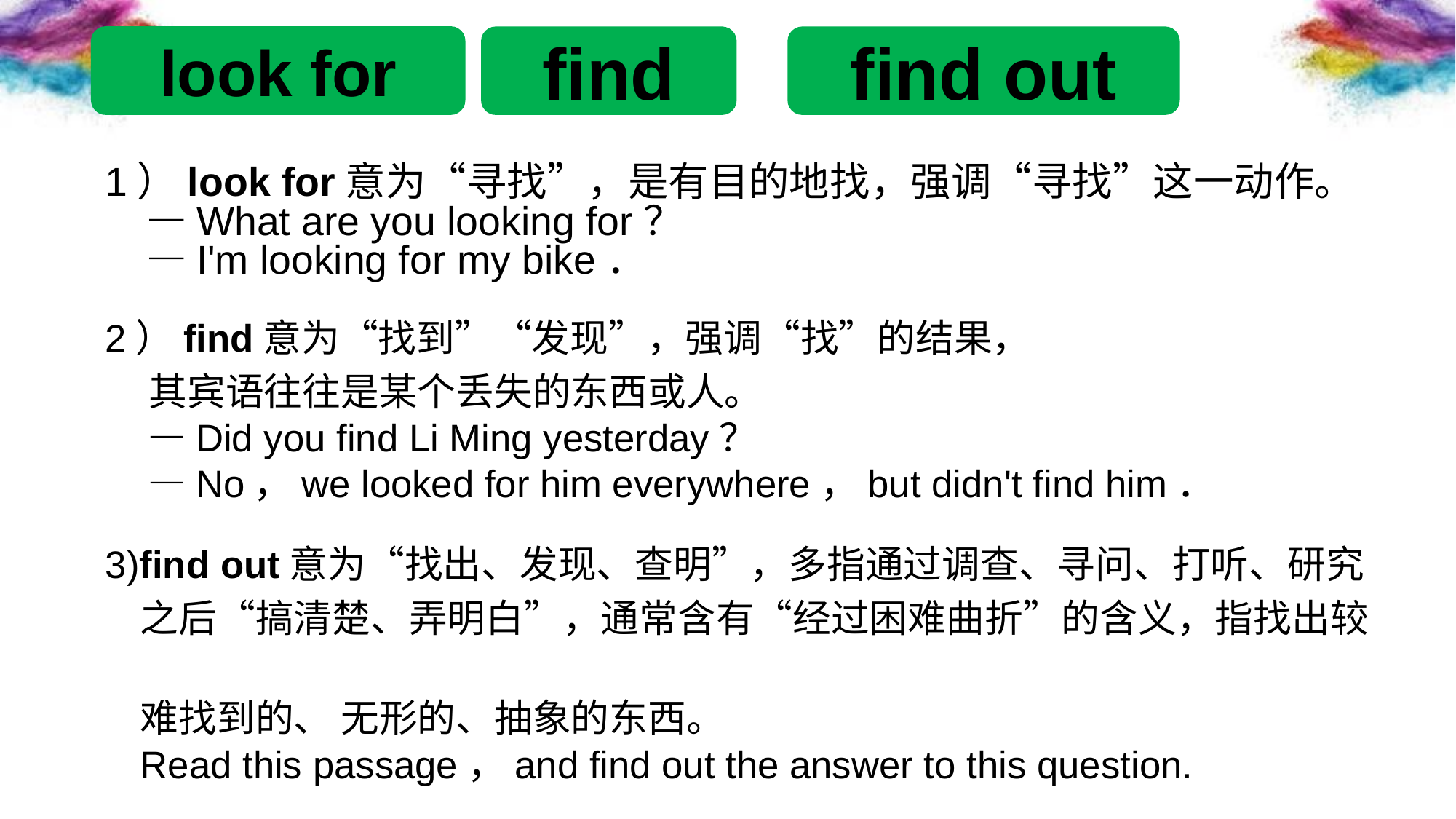

look for
find
find out
1）look for意为“寻找”，是有目的地找，强调“寻找”这一动作。
—What are you looking for？
—I'm looking for my bike．
2）find意为“找到”“发现”，强调“找”的结果，
    其宾语往往是某个丢失的东西或人。
     —Did you find Li Ming yesterday？
     —No，we looked for him everywhere，but didn't find him．
3)find out意为“找出、发现、查明”，多指通过调查、寻问、打听、研究
   之后“搞清楚、弄明白”，通常含有“经过困难曲折”的含义，指找出较
   难找到的、 无形的、抽象的东西。
   Read this passage，and find out the answer to this question.